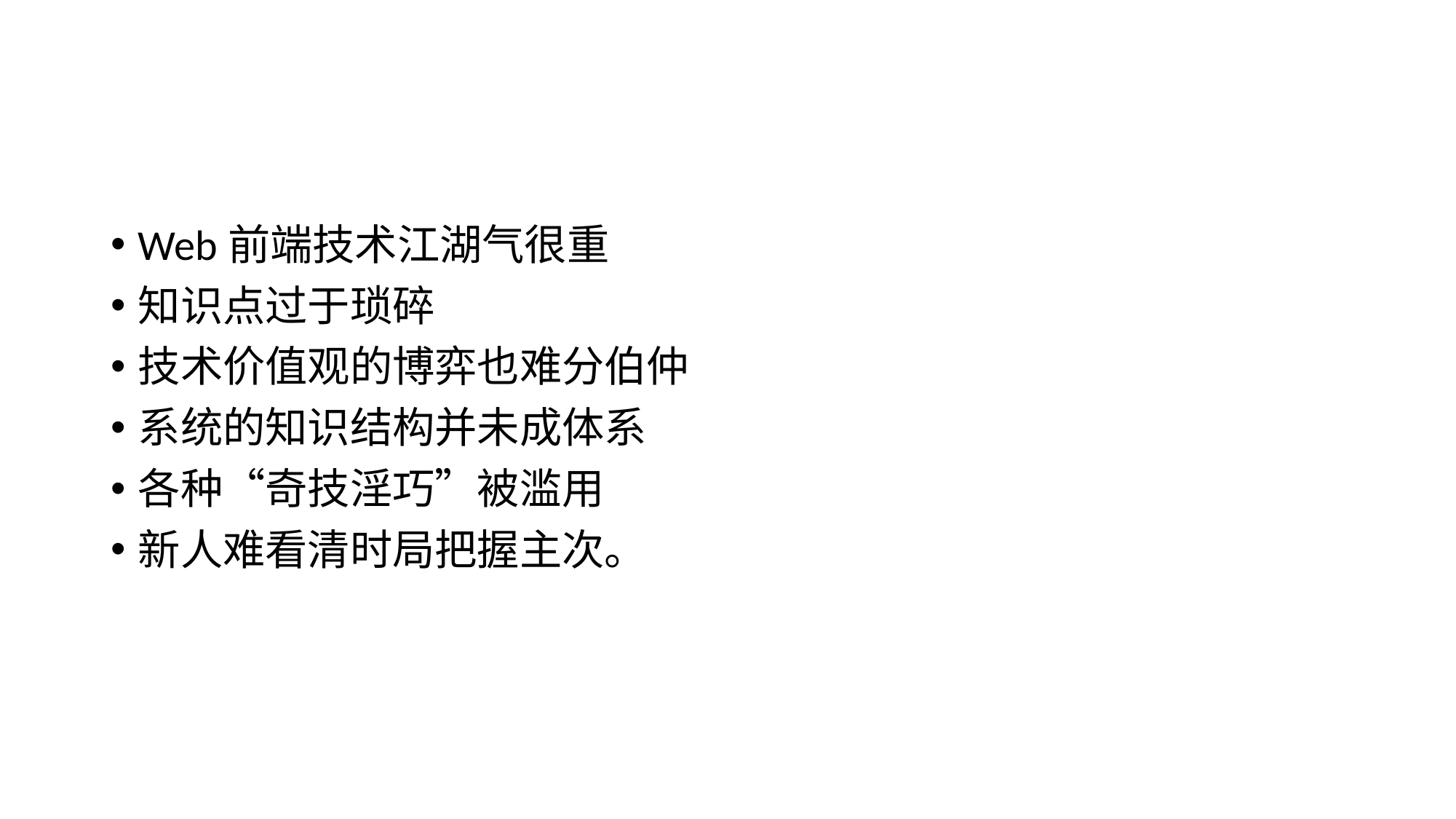

Web前端技术江湖气很重
知识点过于琐碎
技术价值观的博弈也难分伯仲
系统的知识结构并未成体系
各种“奇技淫巧”被滥用
新人难看清时局把握主次。